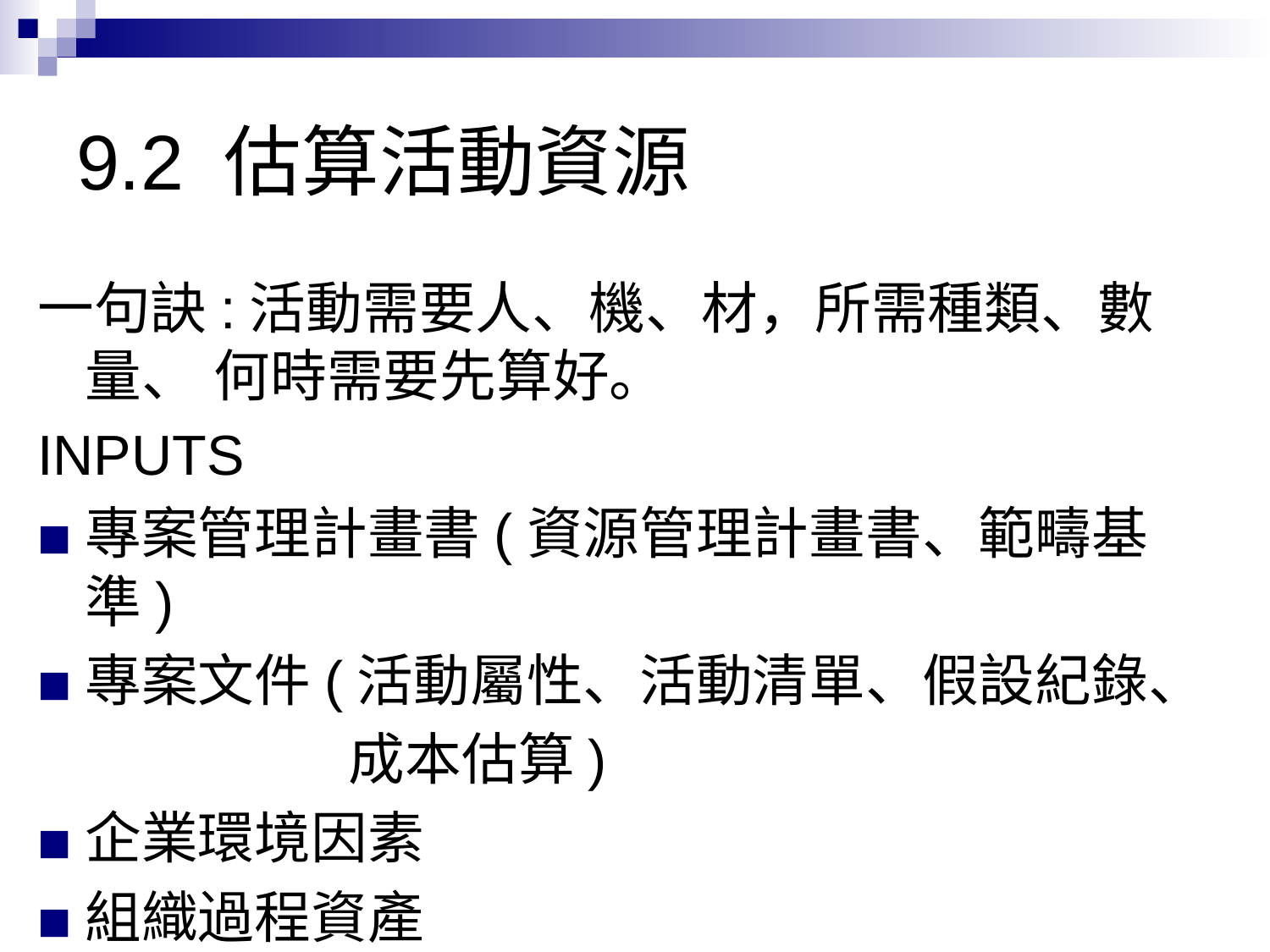

# 9.2 估算活動資源
一句訣:活動需要人、機、材，所需種類、數量、 何時需要先算好。
INPUTS
專案管理計畫書(資源管理計畫書、範疇基準)
專案文件(活動屬性、活動清單、假設紀錄、
                   成本估算)
企業環境因素
組織過程資產